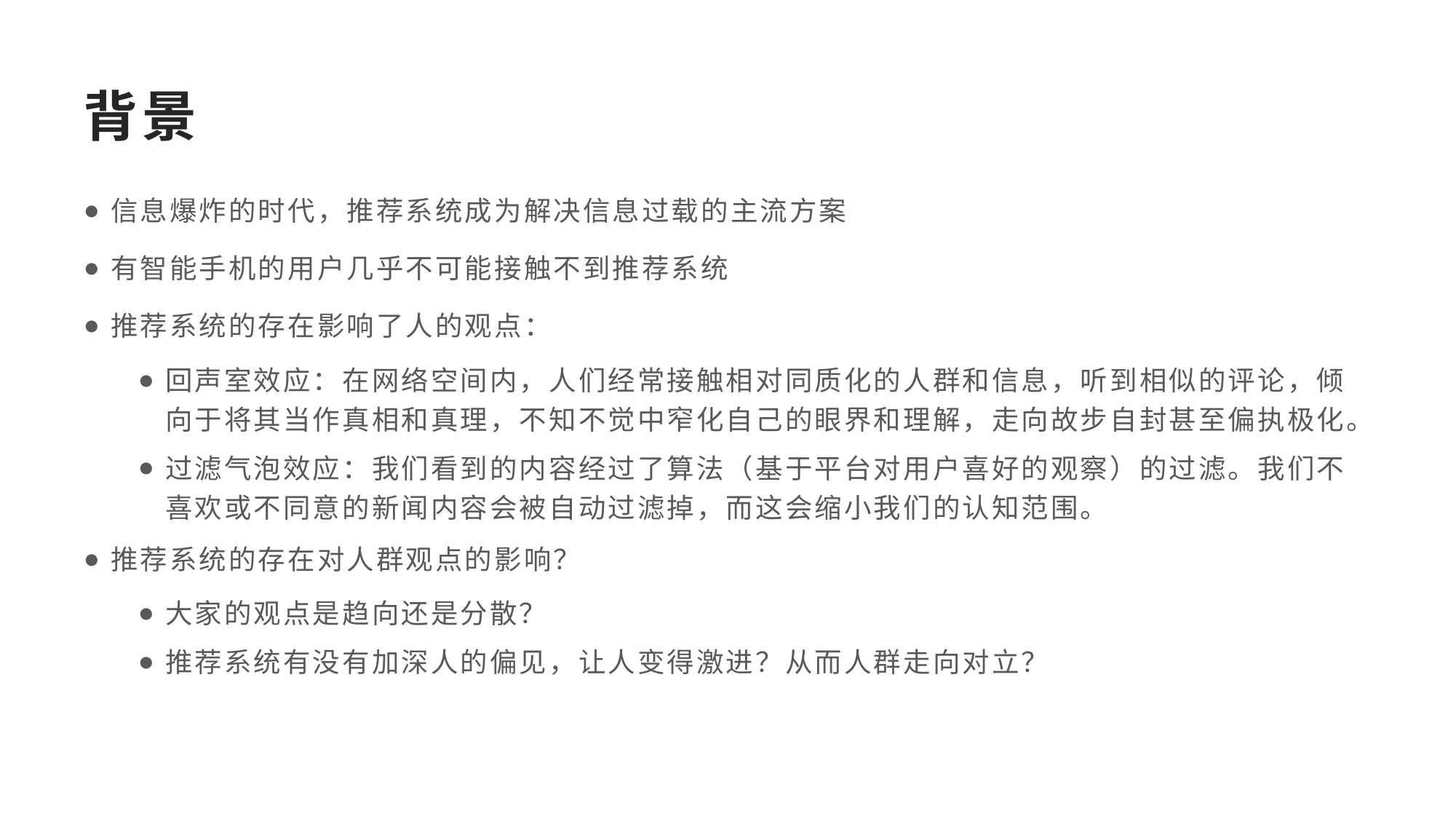

# 背景
信息爆炸的时代，推荐系统成为解决信息过载的主流方案
有智能手机的用户几乎不可能接触不到推荐系统
推荐系统的存在影响了人的观点：
回声室效应：在网络空间内，人们经常接触相对同质化的人群和信息，听到相似的评论，倾向于将其当作真相和真理，不知不觉中窄化自己的眼界和理解，走向故步自封甚至偏执极化。
过滤气泡效应：我们看到的内容经过了算法（基于平台对用户喜好的观察）的过滤。我们不喜欢或不同意的新闻内容会被自动过滤掉，而这会缩小我们的认知范围。
推荐系统的存在对人群观点的影响？
大家的观点是趋向还是分散？
推荐系统有没有加深人的偏见，让人变得激进？从而人群走向对立？